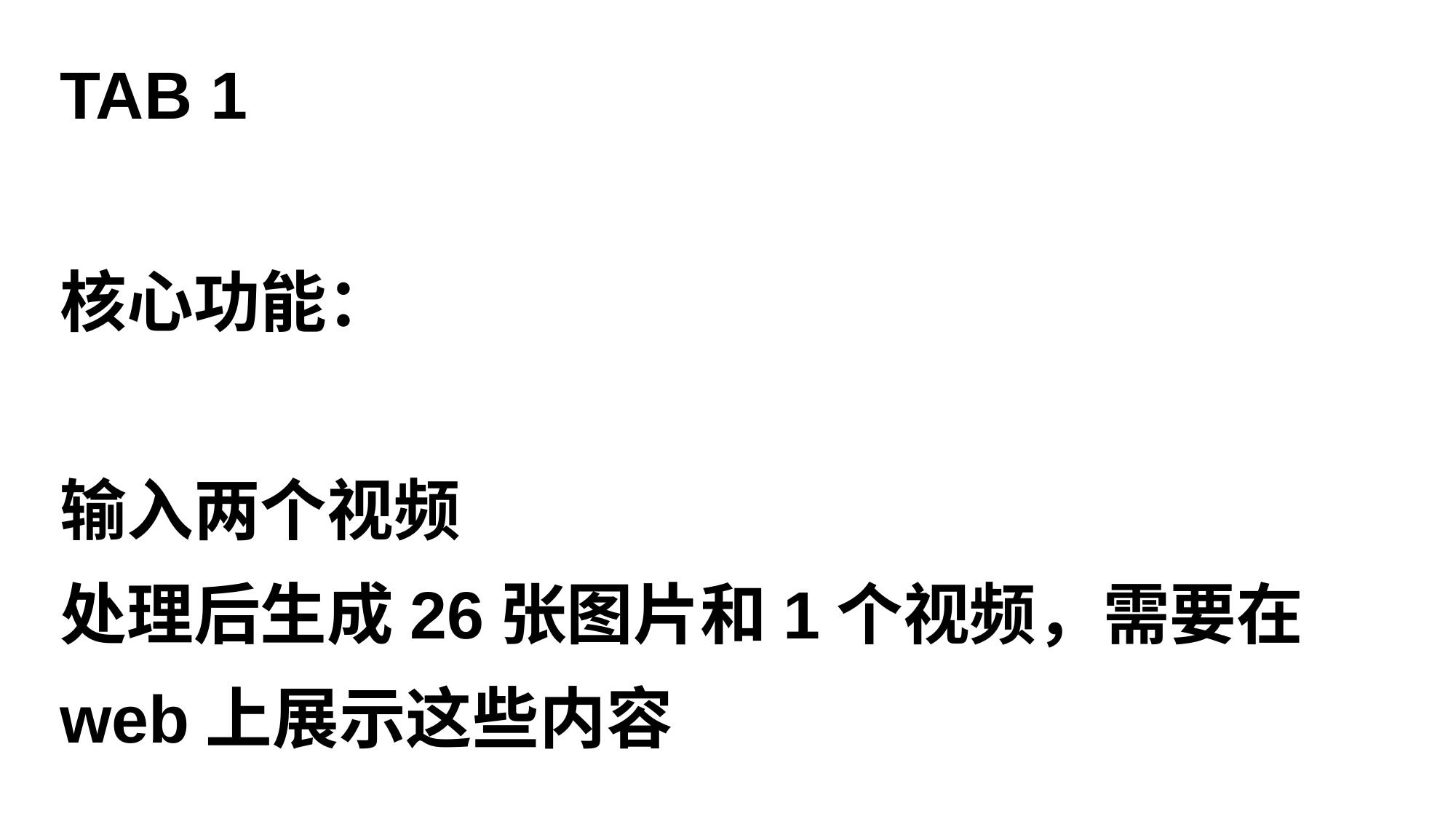

TAB 1

核心功能：

输入两个视频
处理后生成26张图片和1个视频，需要在web上展示这些内容